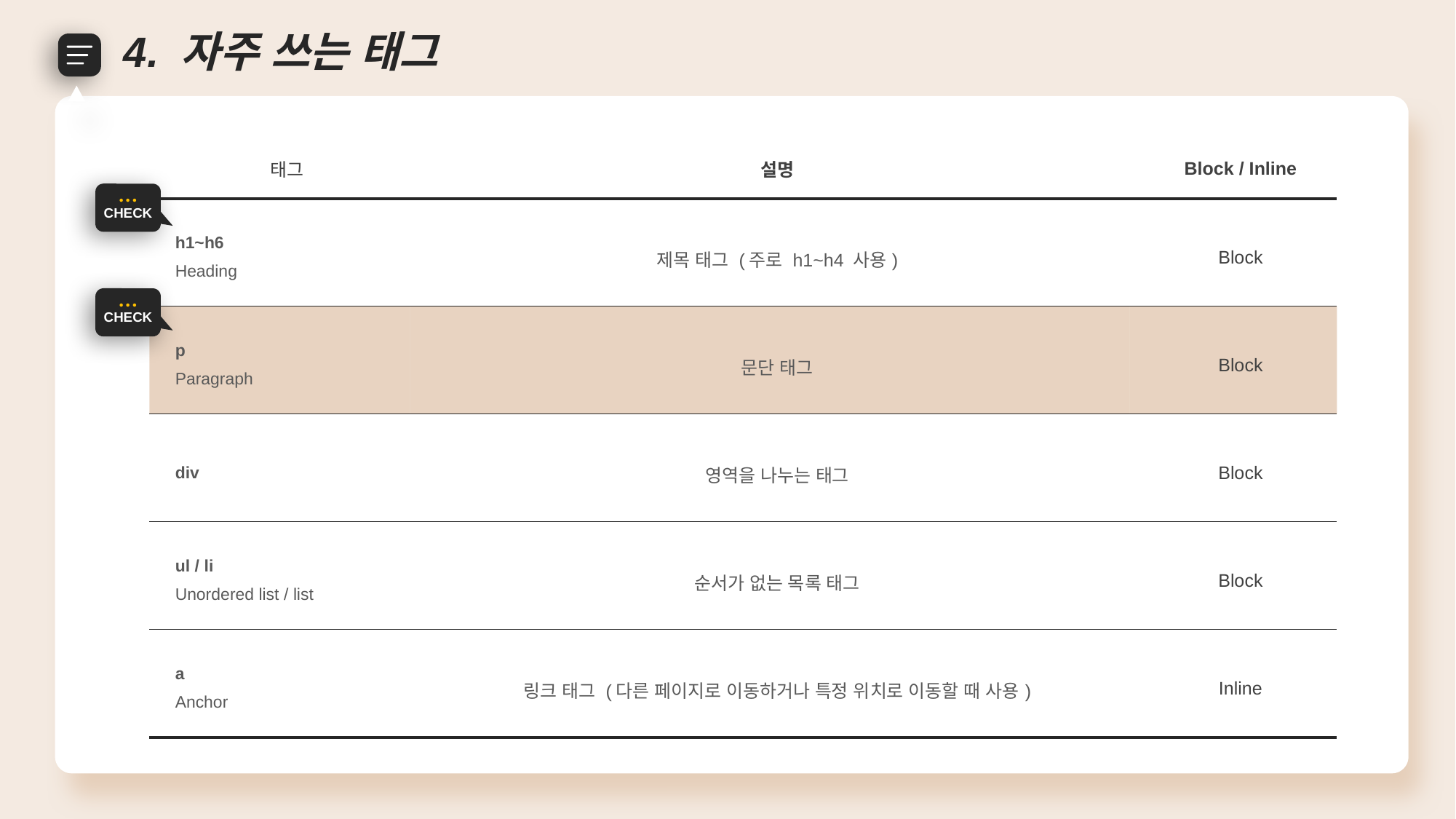

4. 자주 쓰는 태그

| 태그 | 설명 | Block / Inline |
| --- | --- | --- |
| h1~h6 Heading | 제목 태그 (주로 h1~h4 사용) | Block |
| p Paragraph | 문단 태그 | Block |
| div | 영역을 나누는 태그 | Block |
| ul / li Unordered list / list | 순서가 없는 목록 태그 | Block |
| a Anchor | 링크 태그 (다른 페이지로 이동하거나 특정 위치로 이동할 때 사용) | Inline |
● ● ●
CHECK
● ● ●
CHECK